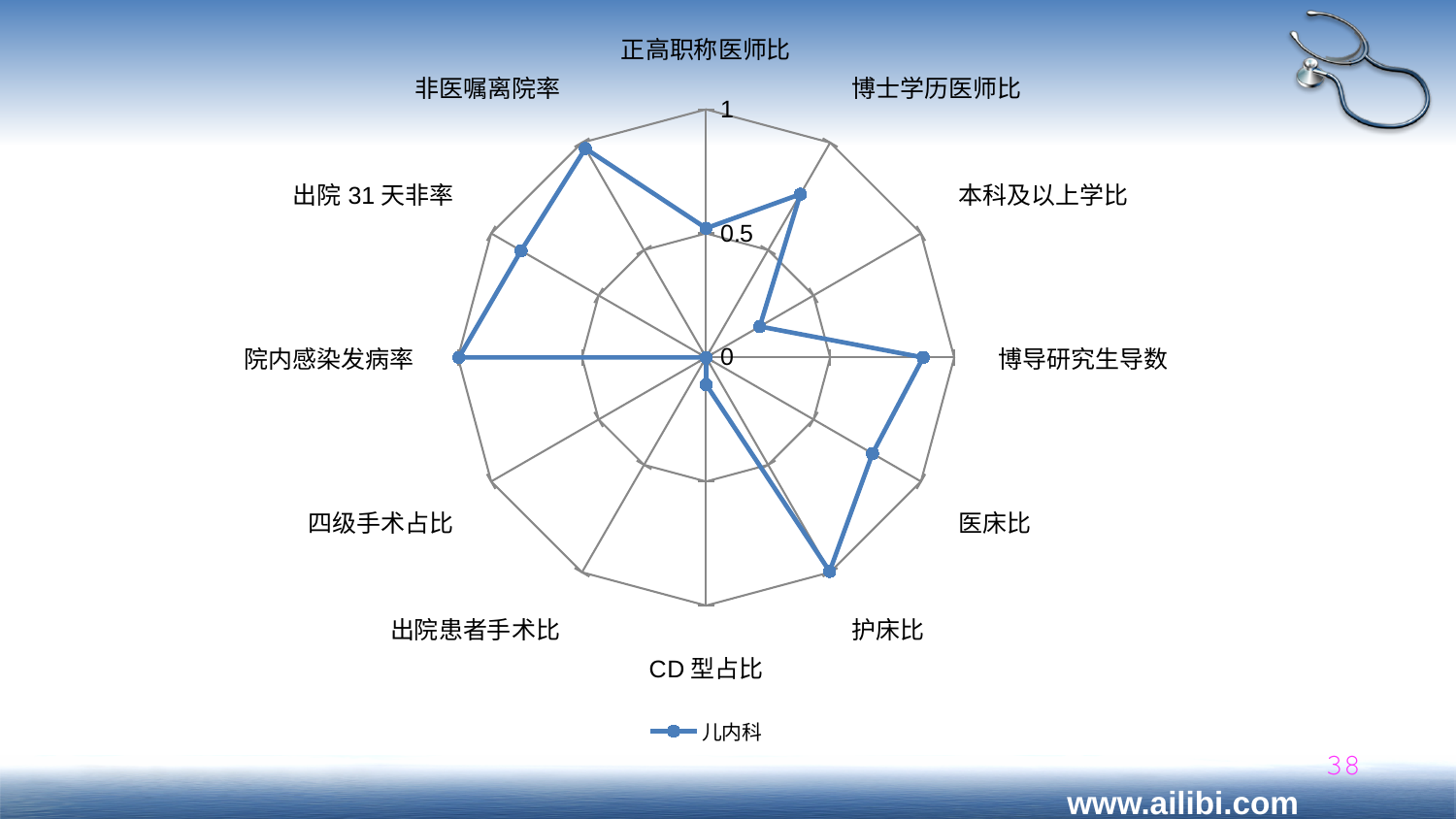

### Chart

| Category | 儿内科 |
|---|---|
| 正高职称医师比 | 0.520746887966805 |
| 博士学历医师比 | 0.759920634920635 |
| 本科及以上学比 | 0.25 |
| 博导研究生导数 | 0.875 |
| 医床比 | 0.774467054263566 |
| 护床比 | 0.995943596677613 |
| CD型占比 | 0.109215814562109 |
| 出院患者手术比 | 0.0 |
| 四级手术占比 | 0.0 |
| 院内感染发病率 | 0.996031746031746 |
| 出院31天非率 | 0.860817533643596 |
| 非医嘱离院率 | 0.972826687285983 |
38